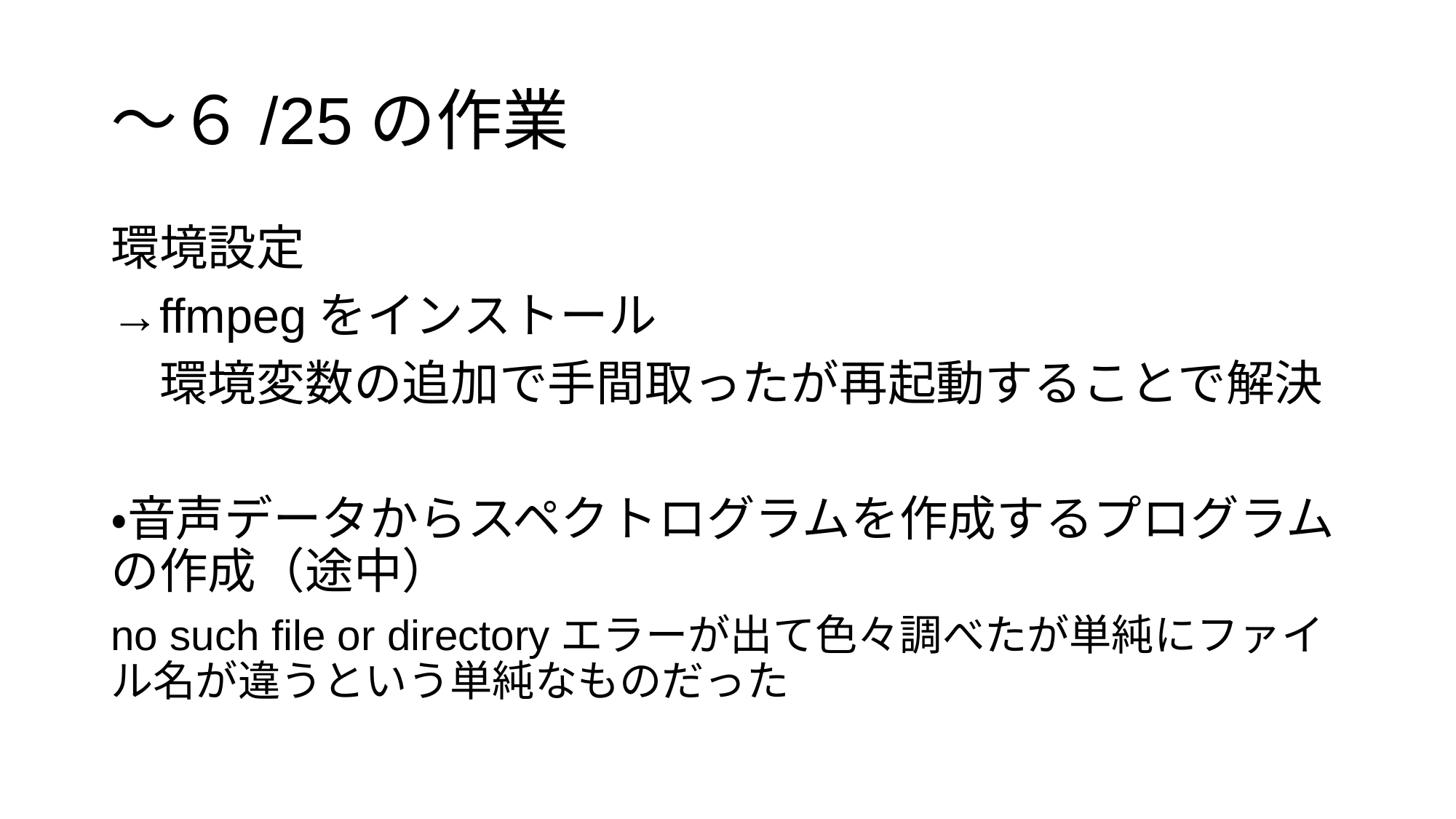

# ～６/25の作業
環境設定
→ffmpegをインストール
　環境変数の追加で手間取ったが再起動することで解決

・音声データからスペクトログラムを作成するプログラムの作成（途中）
no such file or directoryエラーが出て色々調べたが単純にファイル名が違うという単純なものだった